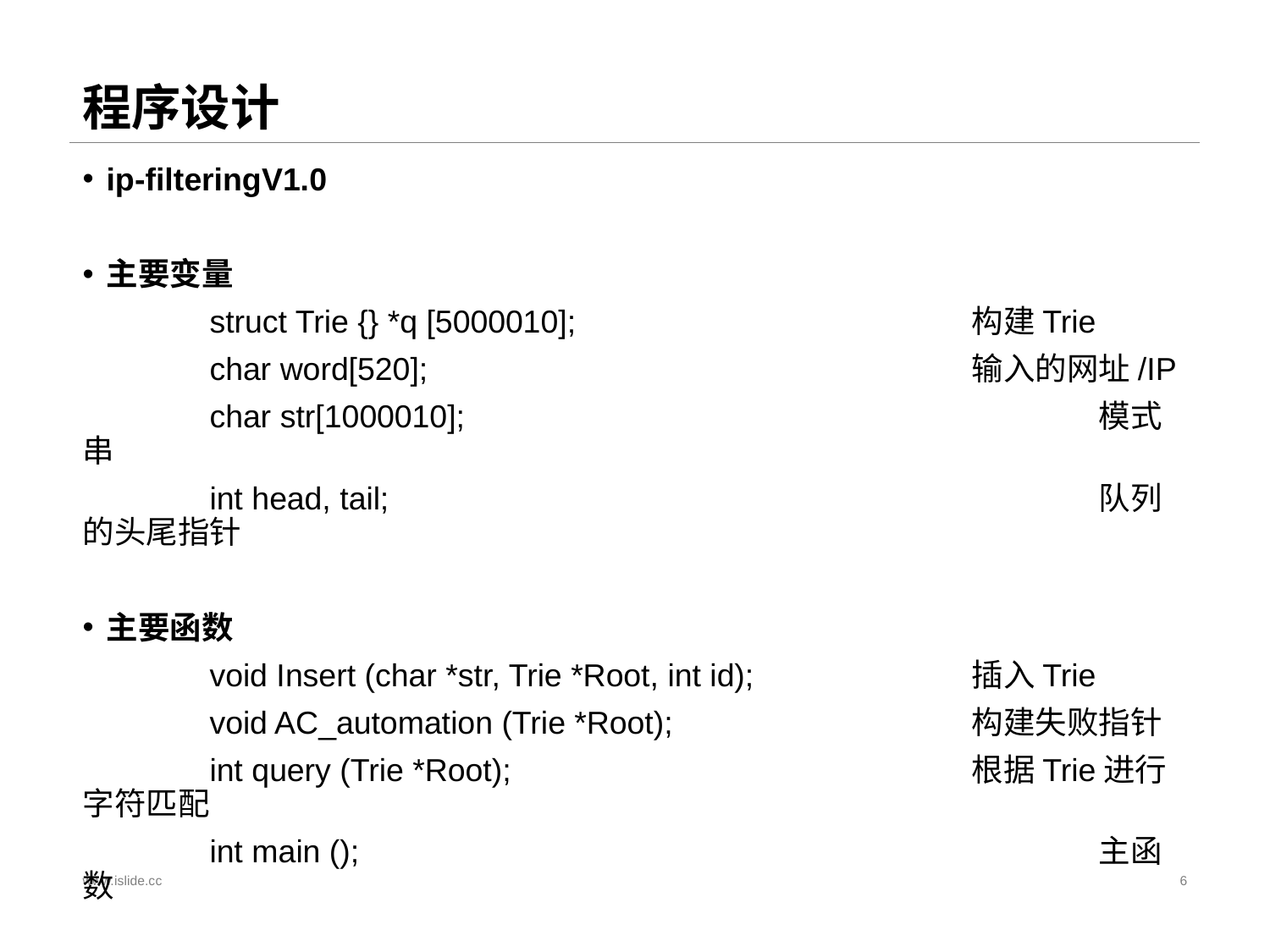

# 程序设计
ip-filteringV1.0

主要变量
	struct Trie {} *q [5000010];				构建Trie
	char word[520];					输入的网址/IP
	char str[1000010];					模式串
	int head, tail; 						队列的头尾指针

主要函数
	void Insert (char *str, Trie *Root, int id);		插入Trie
	void AC_automation (Trie *Root);			构建失败指针
	int query (Trie *Root);				根据Trie进行字符匹配
	int main ();						主函数
www.islide.cc
6